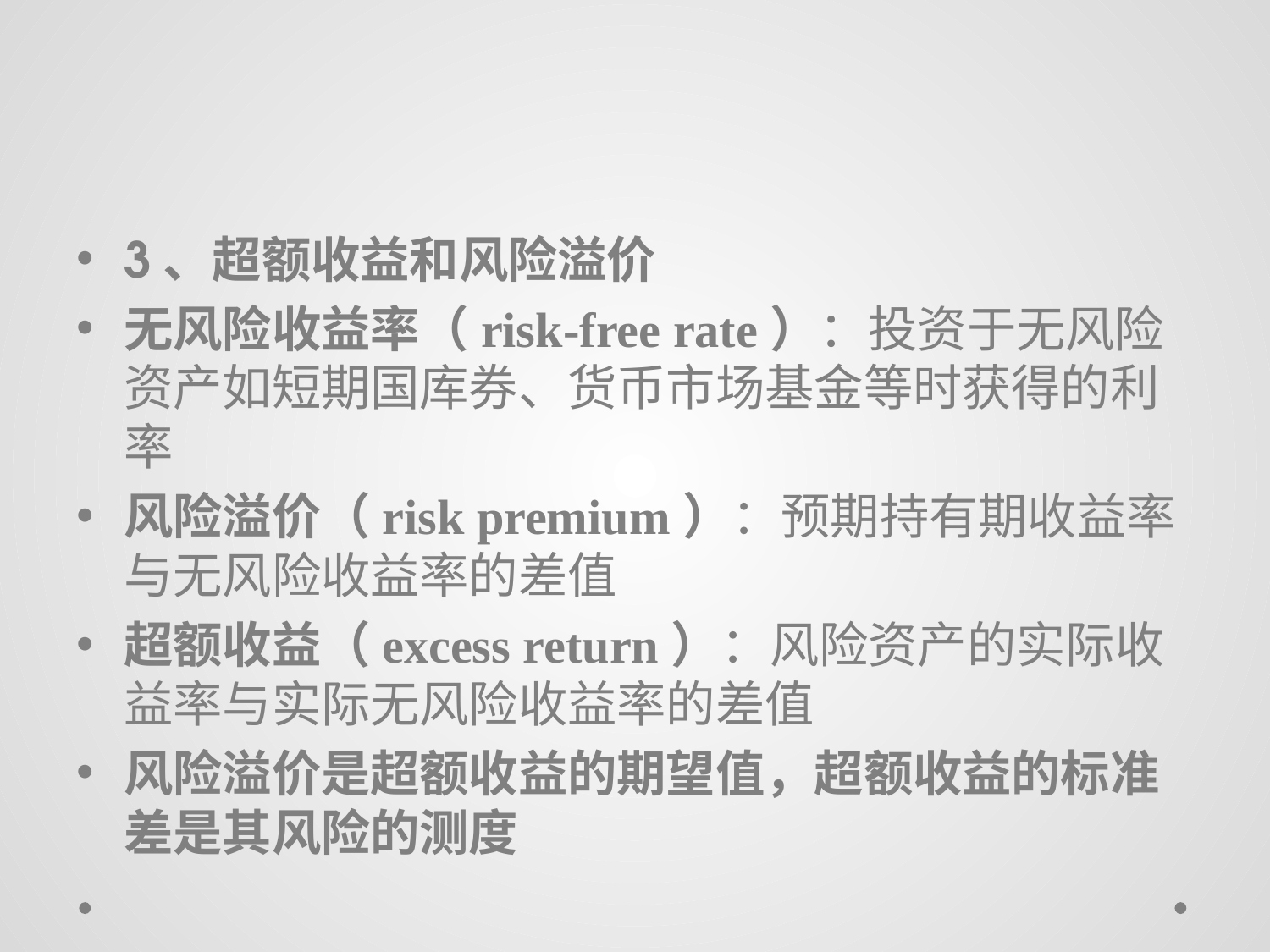

#
3、超额收益和风险溢价
无风险收益率（risk-free rate）：投资于无风险资产如短期国库券、货币市场基金等时获得的利率
风险溢价（risk premium）：预期持有期收益率与无风险收益率的差值
超额收益（excess return）：风险资产的实际收益率与实际无风险收益率的差值
风险溢价是超额收益的期望值，超额收益的标准差是其风险的测度